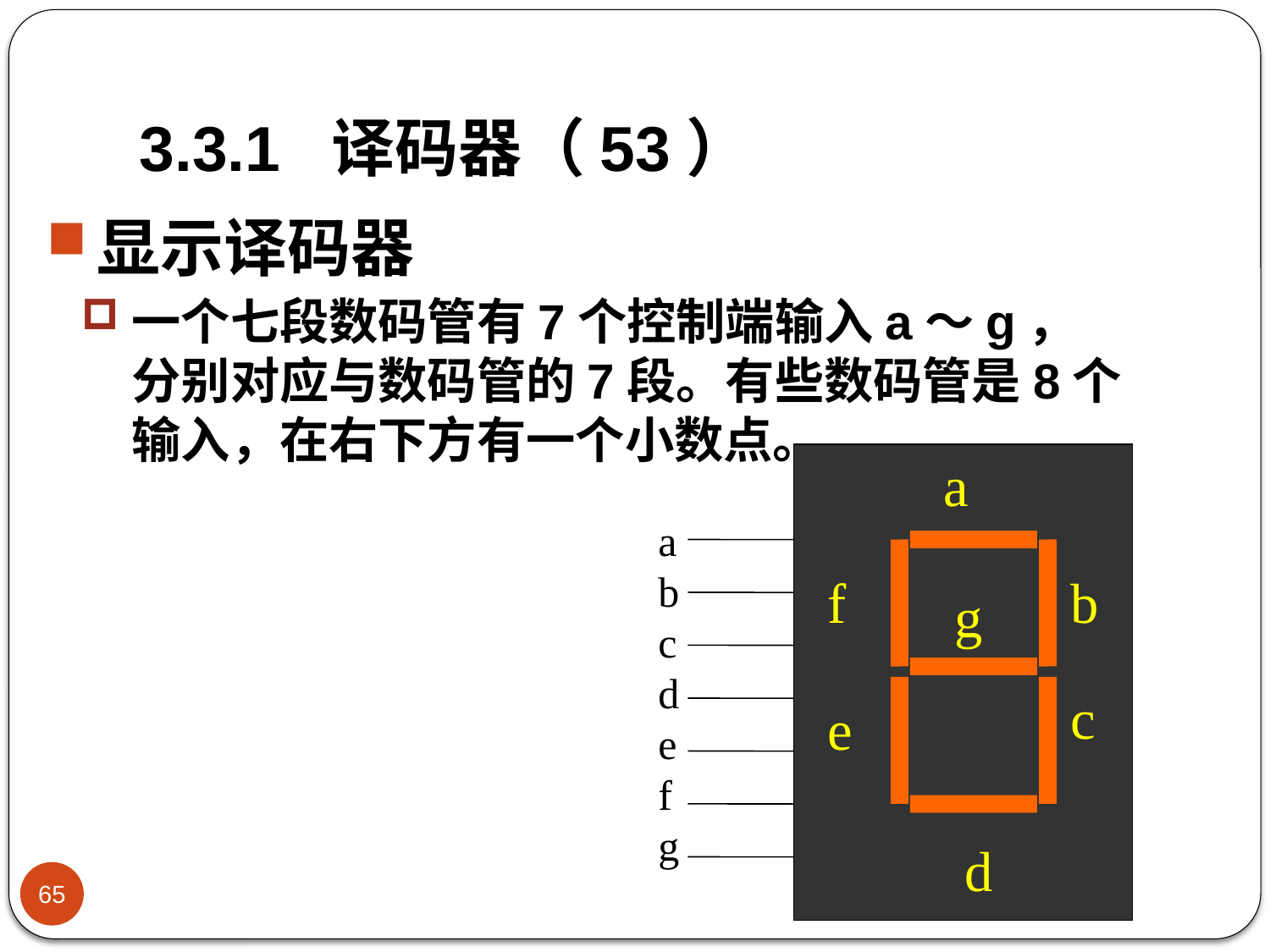

# 3.3.1  译码器（53）
显示译码器
一个七段数码管有7个控制端输入a～g，分别对应与数码管的7段。有些数码管是8个输入，在右下方有一个小数点。

a
a
b
c
d
e
f
g

f
b
g
c
e
d
65